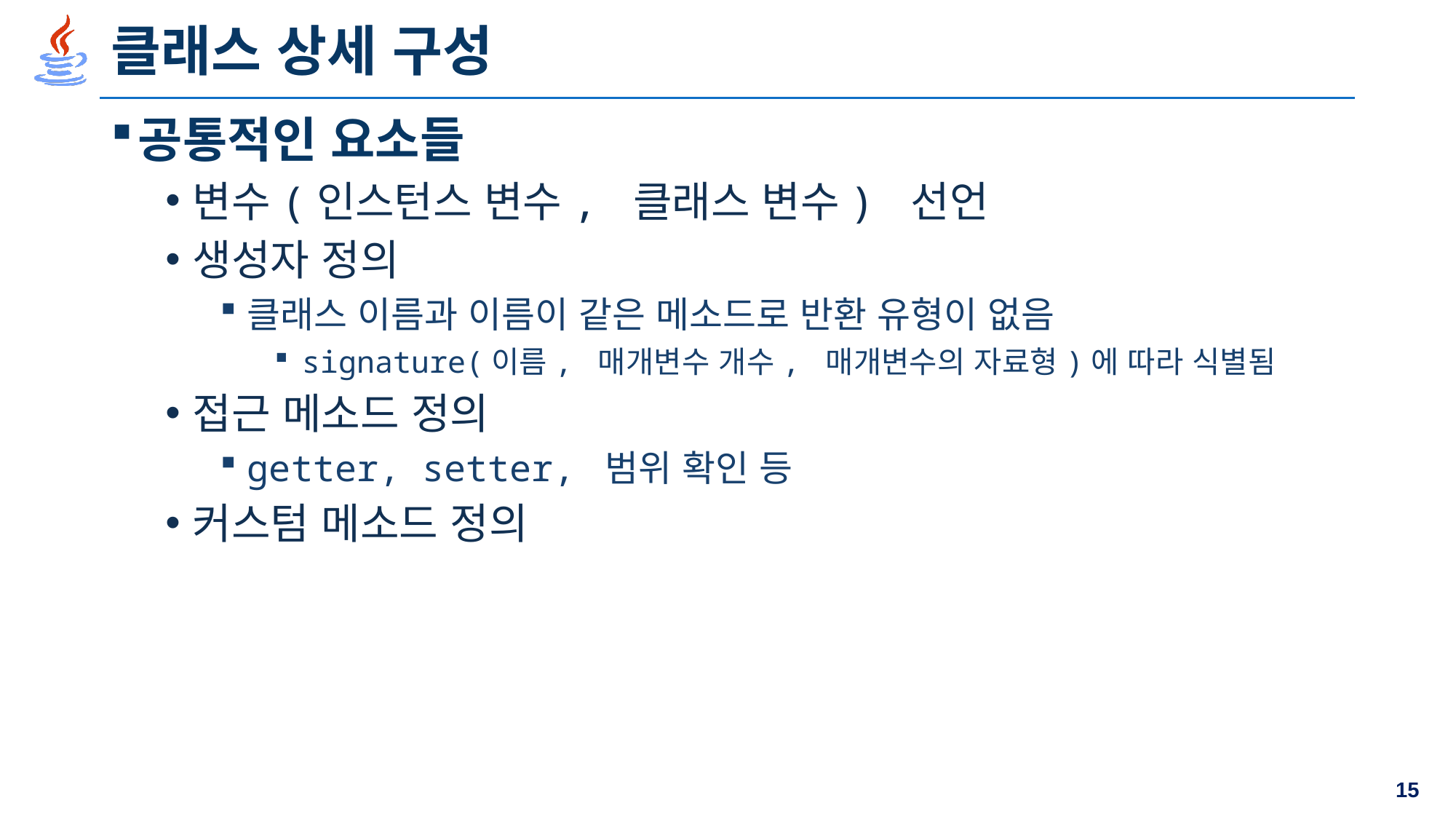

# 클래스 상세 구성
공통적인 요소들
변수(인스턴스 변수, 클래스 변수) 선언
생성자 정의
클래스 이름과 이름이 같은 메소드로 반환 유형이 없음
signature(이름, 매개변수 개수, 매개변수의 자료형)에 따라 식별됨
접근 메소드 정의
getter, setter, 범위 확인 등
커스텀 메소드 정의
15